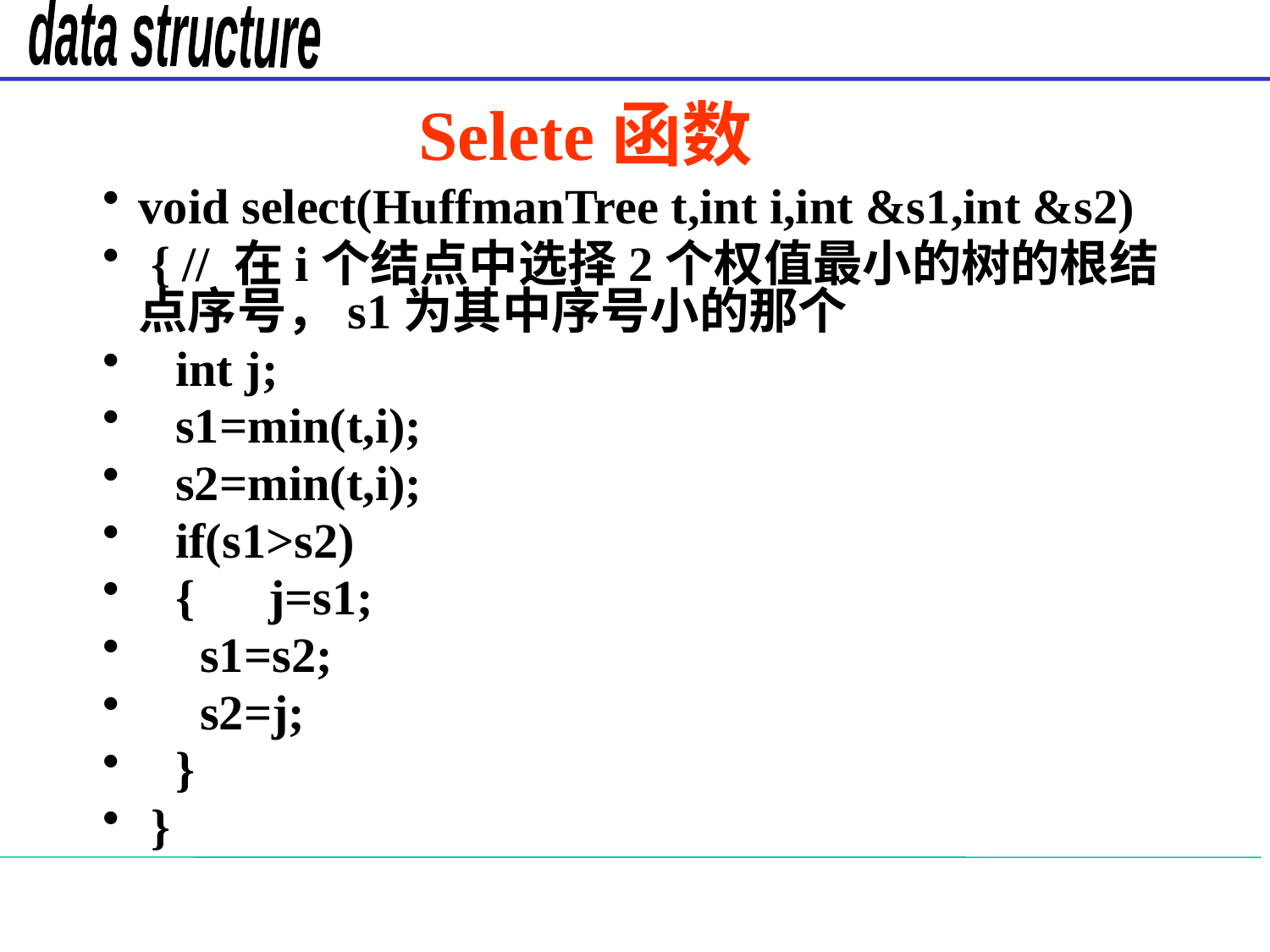

# Selete函数
void select(HuffmanTree t,int i,int &s1,int &s2)
 { // 在i个结点中选择2个权值最小的树的根结点序号，s1为其中序号小的那个
   int j;
   s1=min(t,i);
   s2=min(t,i);
   if(s1>s2)
   {      j=s1;
     s1=s2;
     s2=j;
   }
 }